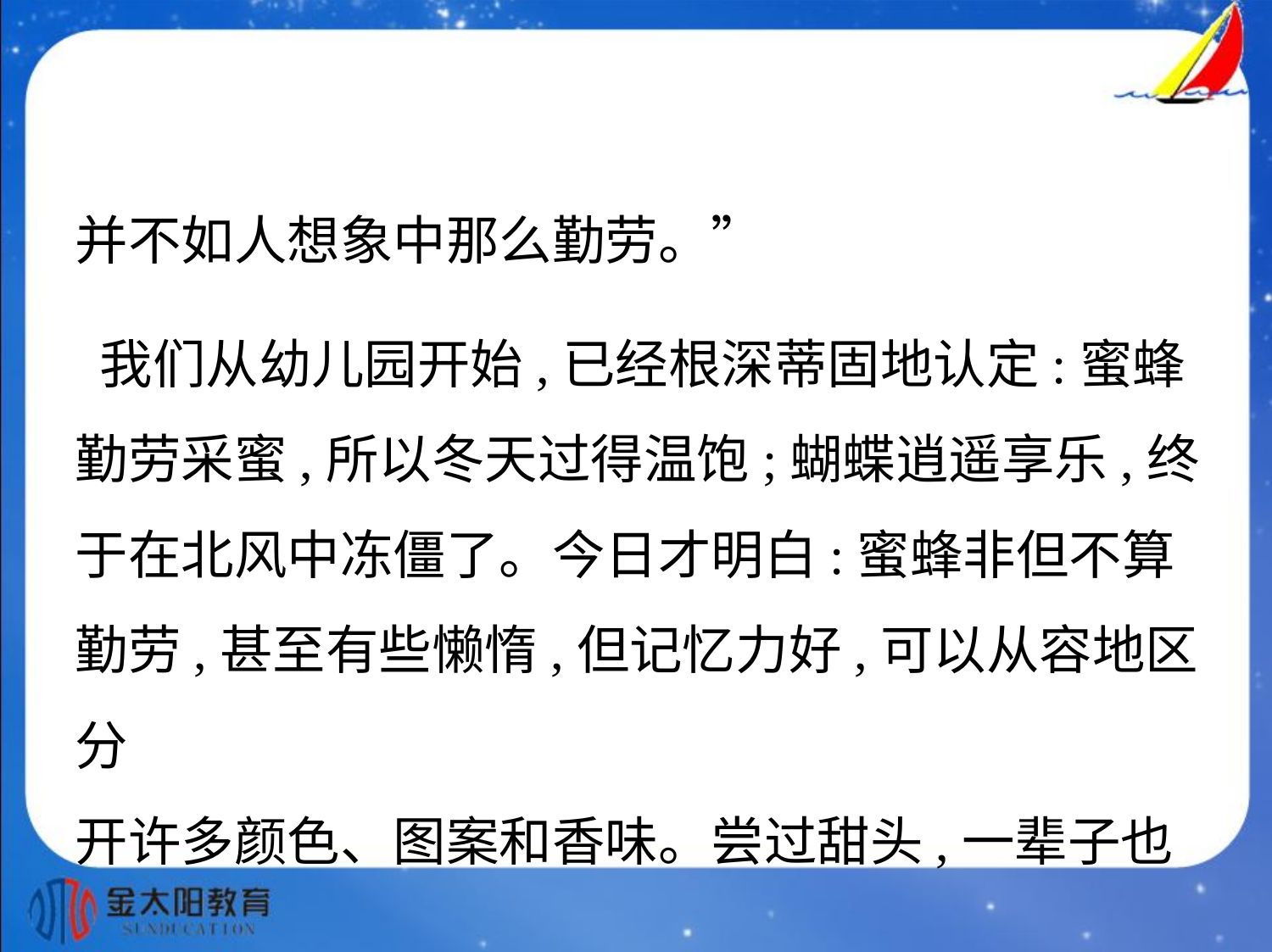

并不如人想象中那么勤劳。”
 我们从幼儿园开始,已经根深蒂固地认定:蜜蜂
勤劳采蜜,所以冬天过得温饱;蝴蝶逍遥享乐,终
于在北风中冻僵了。今日才明白:蜜蜂非但不算
勤劳,甚至有些懒惰,但记忆力好,可以从容地区分
开许多颜色、图案和香味。尝过甜头,一辈子也